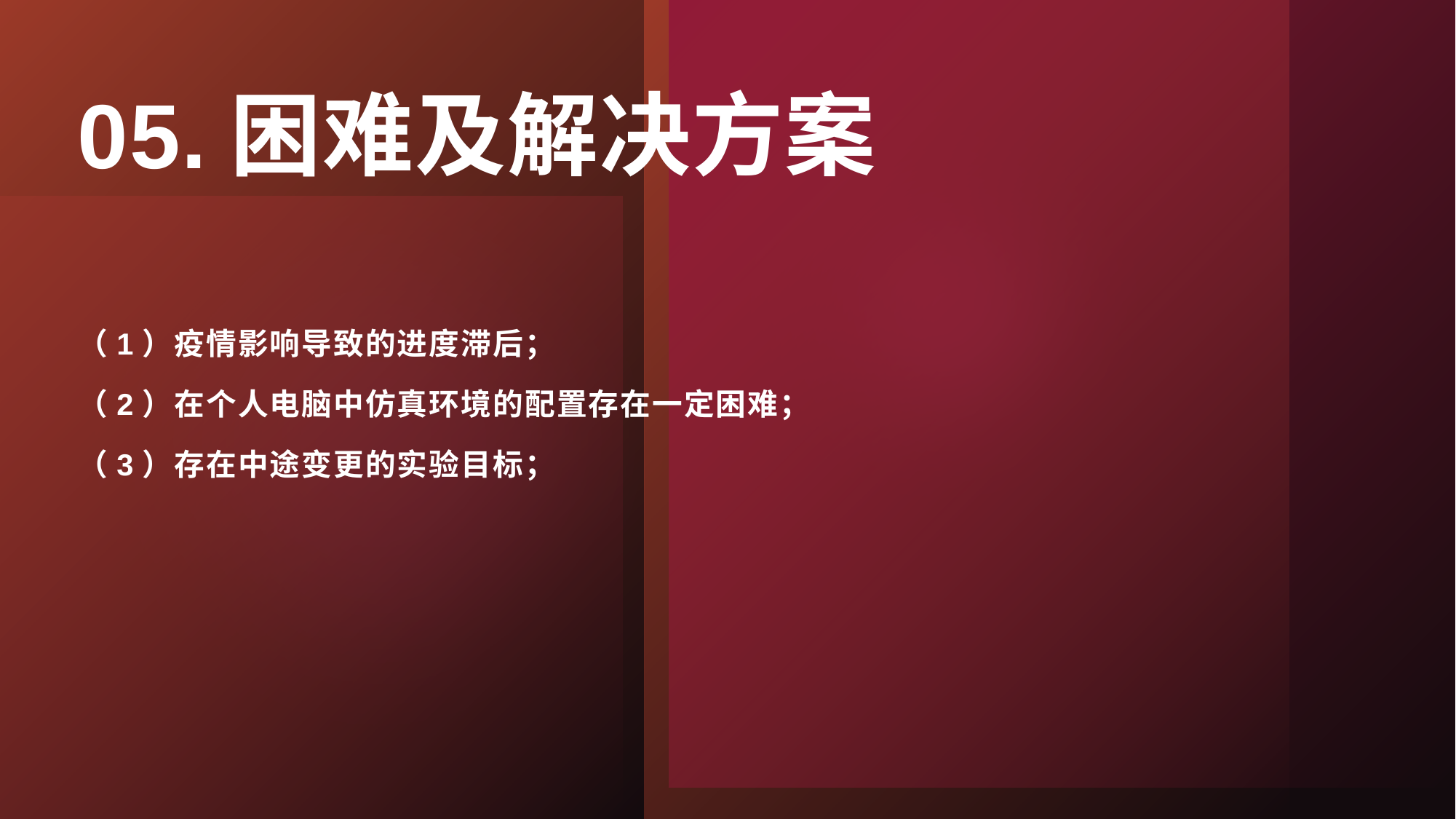

# 05.困难及解决方案
（1）疫情影响导致的进度滞后；
（2）在个人电脑中仿真环境的配置存在一定困难；
（3）存在中途变更的实验目标；